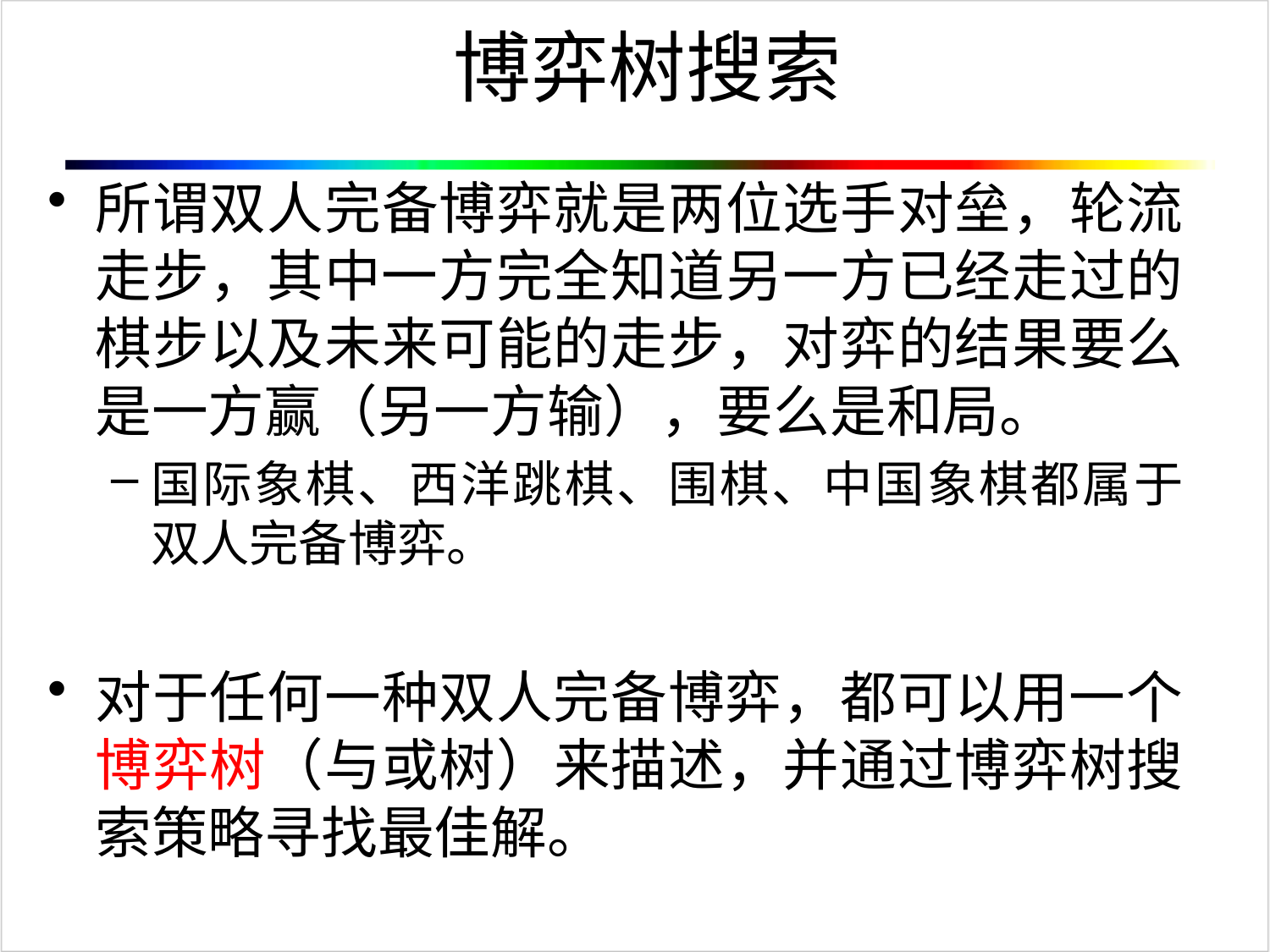

# 博弈树搜索
所谓双人完备博弈就是两位选手对垒，轮流走步，其中一方完全知道另一方已经走过的棋步以及未来可能的走步，对弈的结果要么是一方赢（另一方输），要么是和局。
国际象棋、西洋跳棋、围棋、中国象棋都属于双人完备博弈。

对于任何一种双人完备博弈，都可以用一个博弈树（与或树）来描述，并通过博弈树搜索策略寻找最佳解。